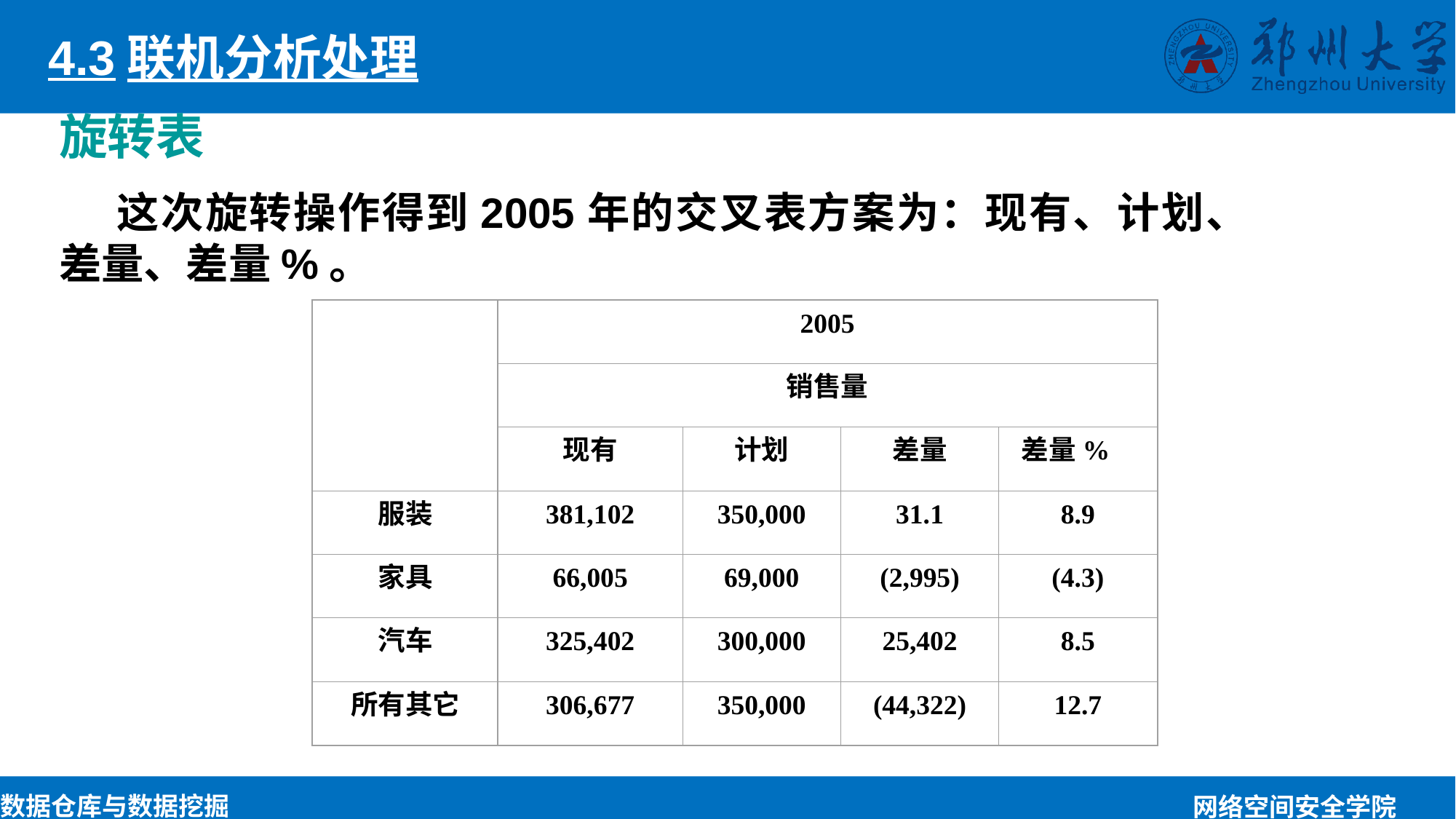

4.3联机分析处理
旋转表
    这次旋转操作得到2005年的交叉表方案为：现有、计划、 差量、差量%。

2005

销售量

现有

计划

差量

差量%

服装

381,102

350,000

31.1

8.9

家具

66,005

69,000

(2,995)

(4.3)

汽车

325,402

300,000

25,402

8.5

所有其它

306,677

350,000

(44,322)

12.7